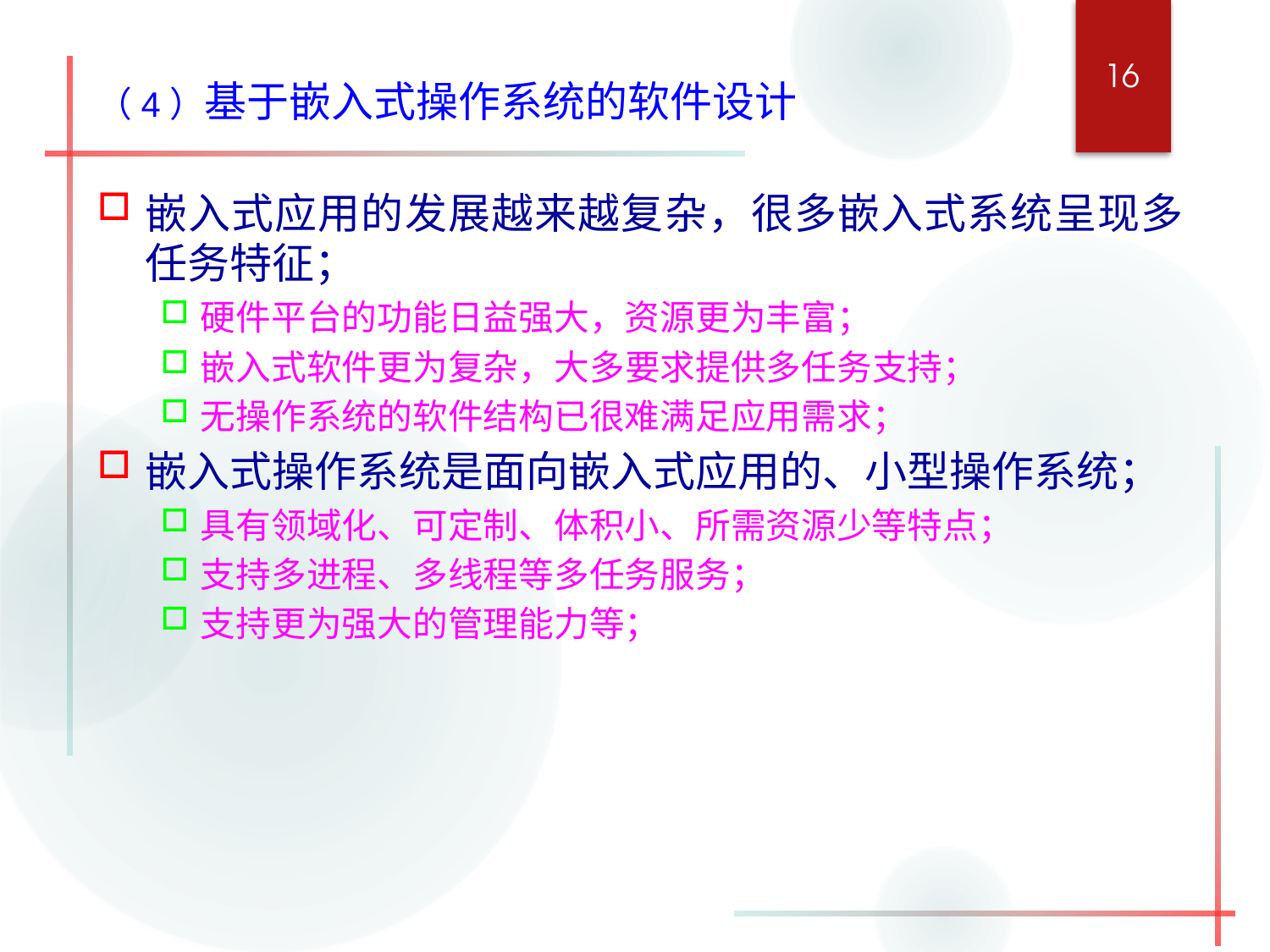

16
（4）基于嵌入式操作系统的软件设计
嵌入式应用的发展越来越复杂，很多嵌入式系统呈现多任务特征；
硬件平台的功能日益强大，资源更为丰富；
嵌入式软件更为复杂，大多要求提供多任务支持；
无操作系统的软件结构已很难满足应用需求；
嵌入式操作系统是面向嵌入式应用的、小型操作系统；
具有领域化、可定制、体积小、所需资源少等特点；
支持多进程、多线程等多任务服务；
支持更为强大的管理能力等；